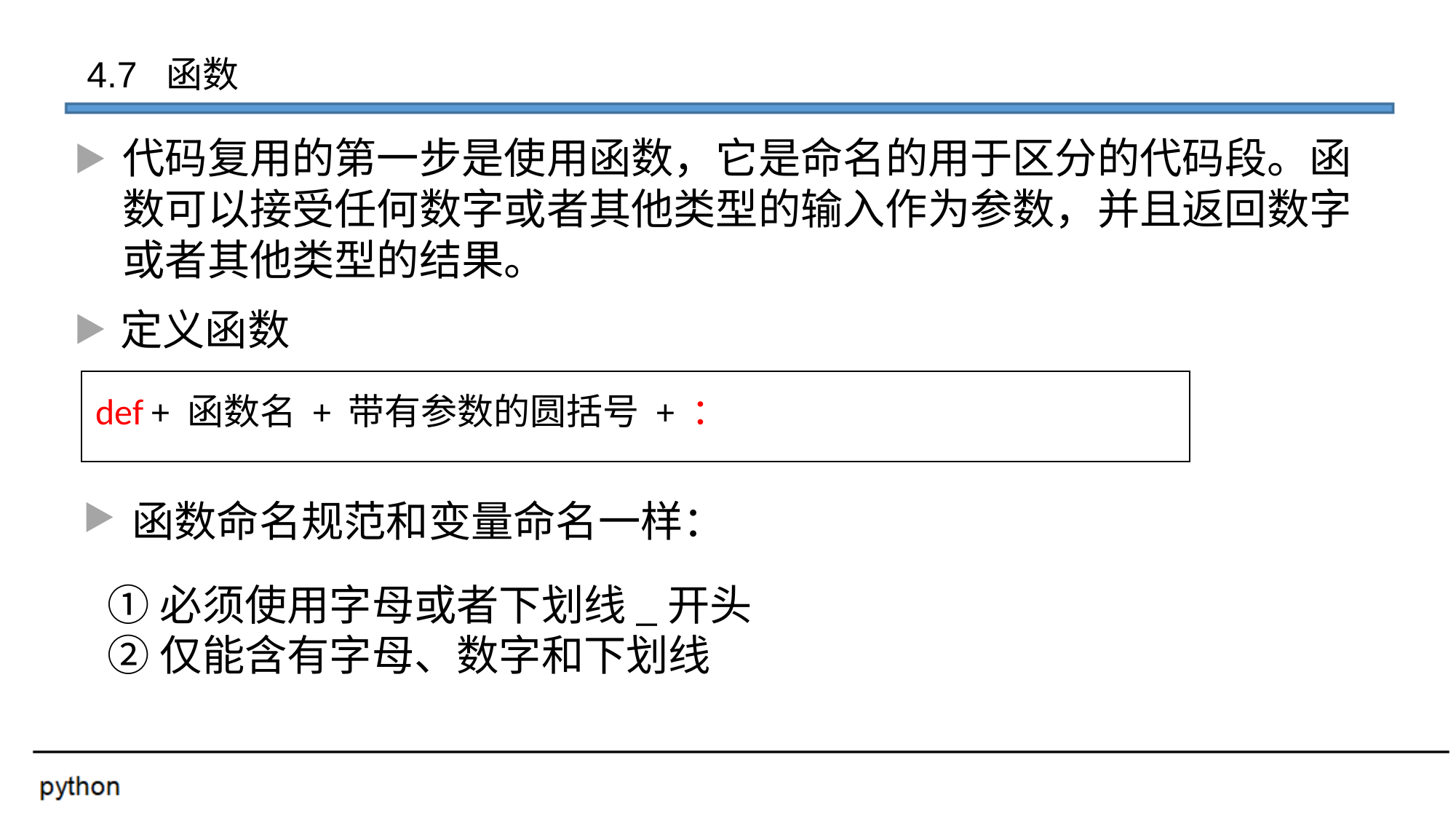

4.7  函数
代码复用的第一步是使用函数，它是命名的用于区分的代码段。函数可以接受任何数字或者其他类型的输入作为参数，并且返回数字或者其他类型的结果。

定义函数

def + 函数名 + 带有参数的圆括号 + ：
函数命名规范和变量命名一样：

①必须使用字母或者下划线_开头
②仅能含有字母、数字和下划线

34